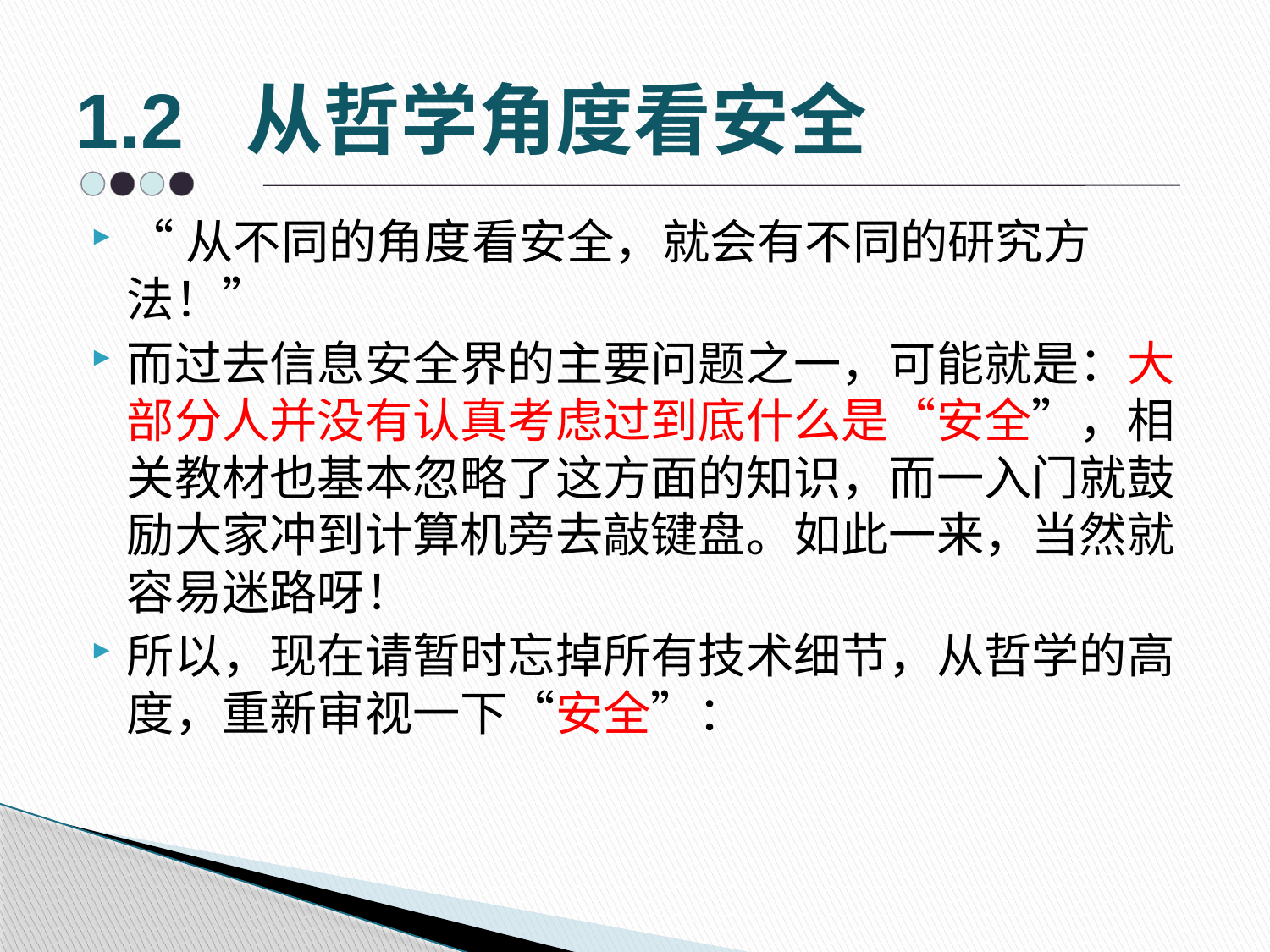

# 1.2  从哲学角度看安全

“从不同的角度看安全，就会有不同的研究方法！”
而过去信息安全界的主要问题之一，可能就是：大部分人并没有认真考虑过到底什么是“安全”，相关教材也基本忽略了这方面的知识，而一入门就鼓励大家冲到计算机旁去敲键盘。如此一来，当然就容易迷路呀！
所以，现在请暂时忘掉所有技术细节，从哲学的高度，重新审视一下“安全”：